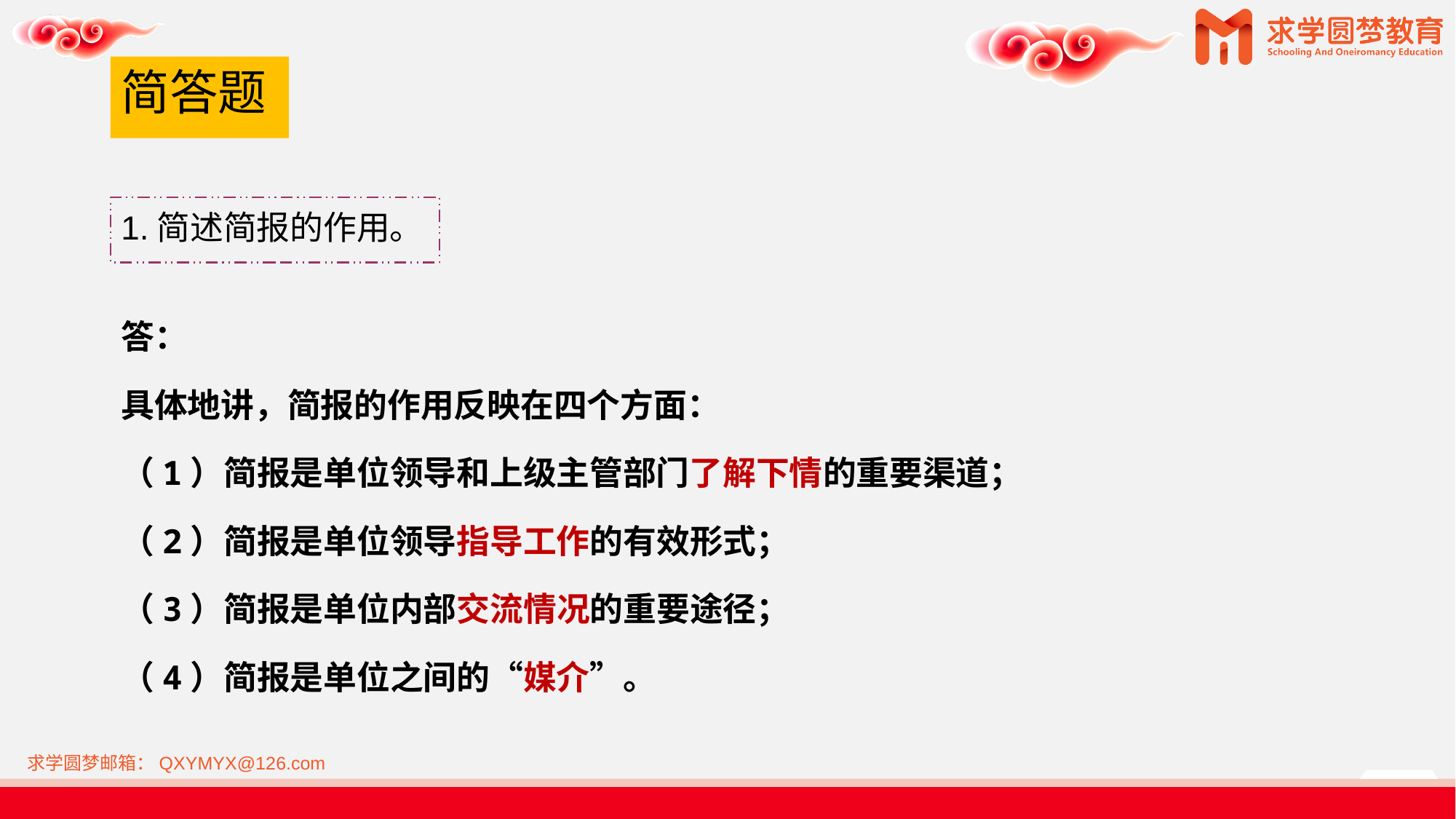

# 简答题
1.简述简报的作用。
答：
具体地讲，简报的作用反映在四个方面：
（1）简报是单位领导和上级主管部门了解下情的重要渠道；
（2）简报是单位领导指导工作的有效形式；
（3）简报是单位内部交流情况的重要途径；
（4）简报是单位之间的“媒介”。